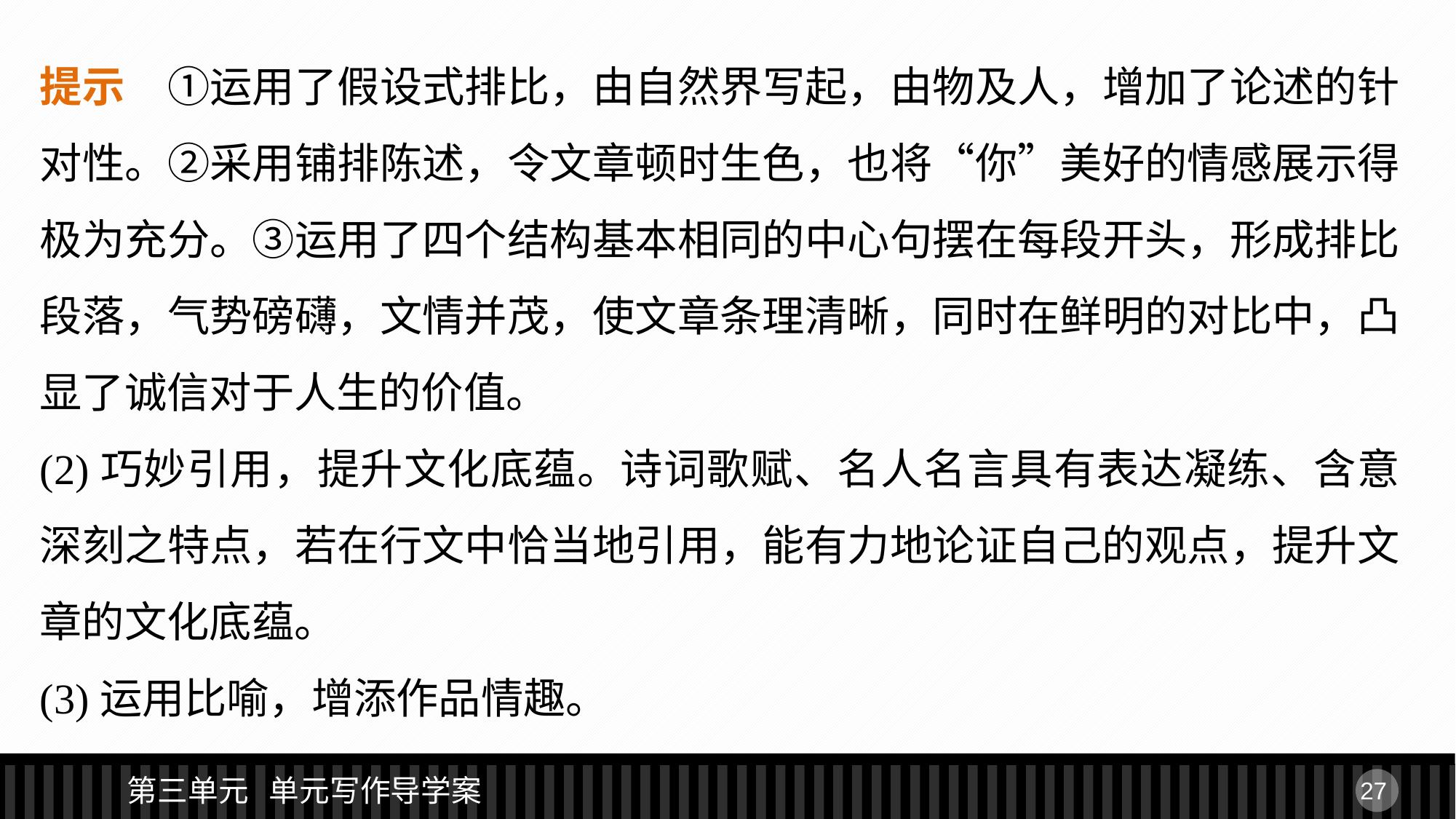

提示　①运用了假设式排比，由自然界写起，由物及人，增加了论述的针对性。②采用铺排陈述，令文章顿时生色，也将“你”美好的情感展示得极为充分。③运用了四个结构基本相同的中心句摆在每段开头，形成排比段落，气势磅礴，文情并茂，使文章条理清晰，同时在鲜明的对比中，凸显了诚信对于人生的价值。
(2)巧妙引用，提升文化底蕴。诗词歌赋、名人名言具有表达凝练、含意深刻之特点，若在行文中恰当地引用，能有力地论证自己的观点，提升文章的文化底蕴。
(3)运用比喻，增添作品情趣。